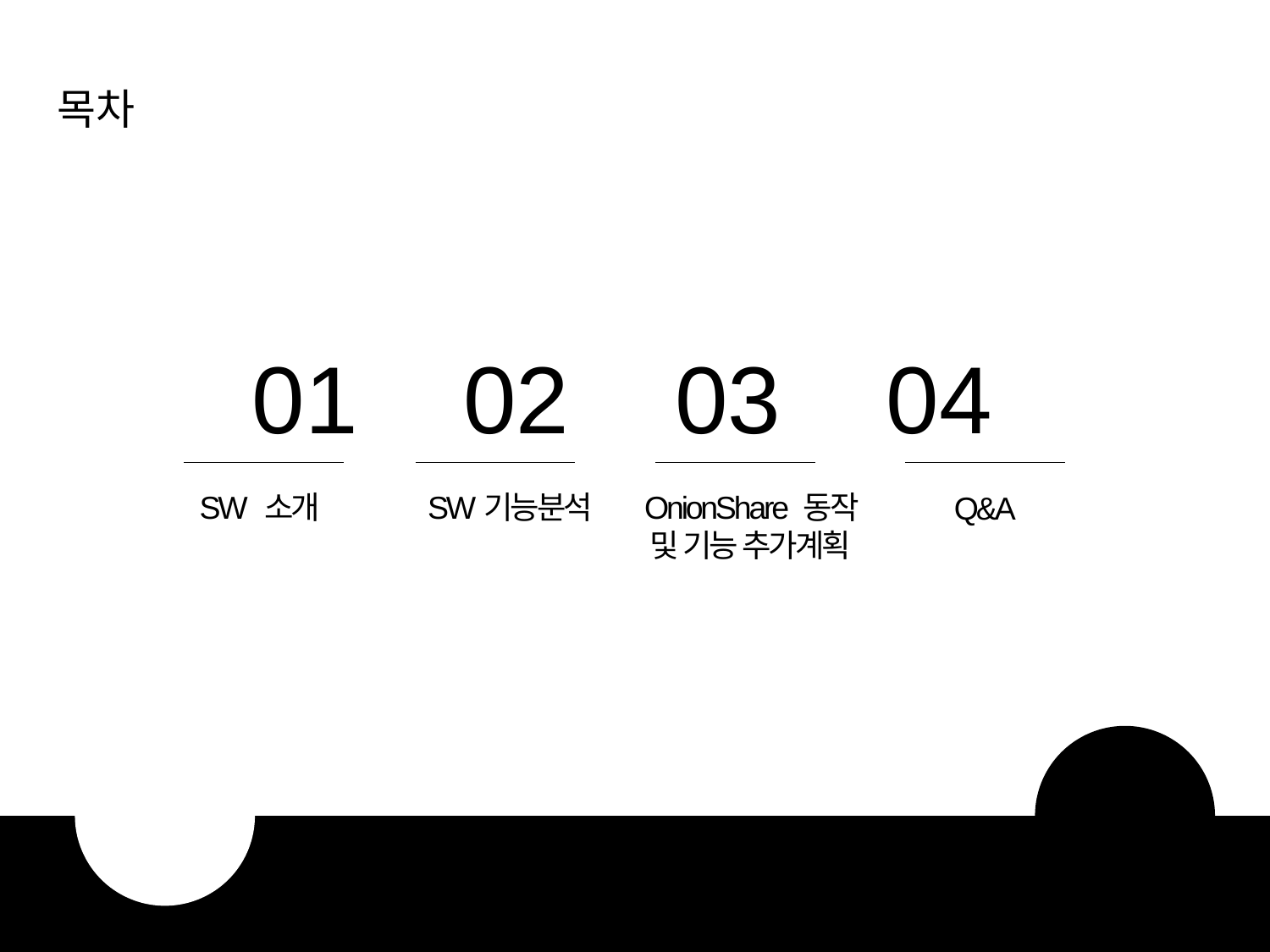

목차
01    02    03    04
SW 소개
SW기능분석
OnionShare 동작 및 기능 추가계획
Q&A